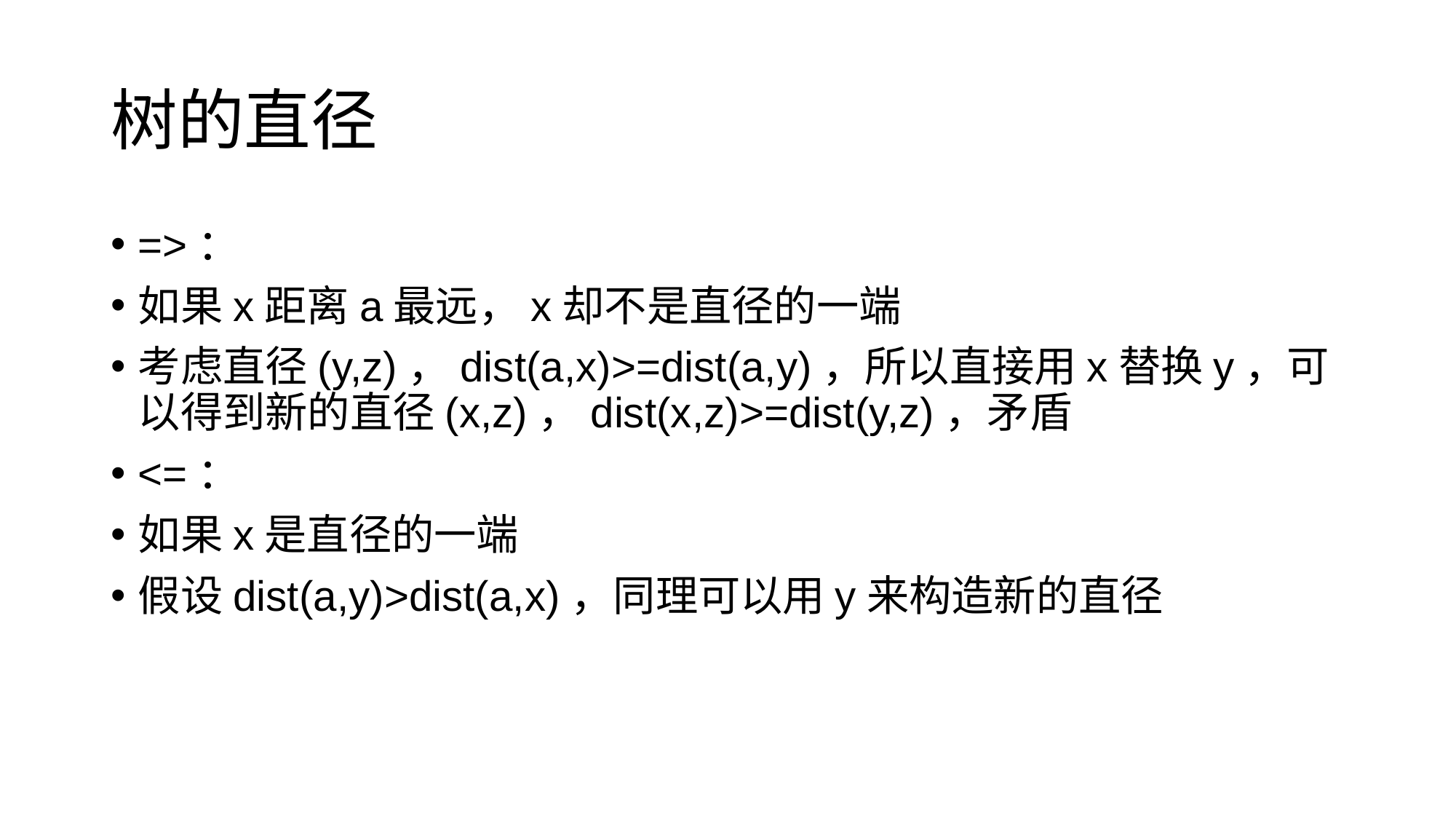

# 树的直径
=>：
如果x距离a最远，x却不是直径的一端
考虑直径(y,z)，dist(a,x)>=dist(a,y)，所以直接用x替换y，可以得到新的直径(x,z)，dist(x,z)>=dist(y,z)，矛盾
<=：
如果x是直径的一端
假设dist(a,y)>dist(a,x)，同理可以用y来构造新的直径